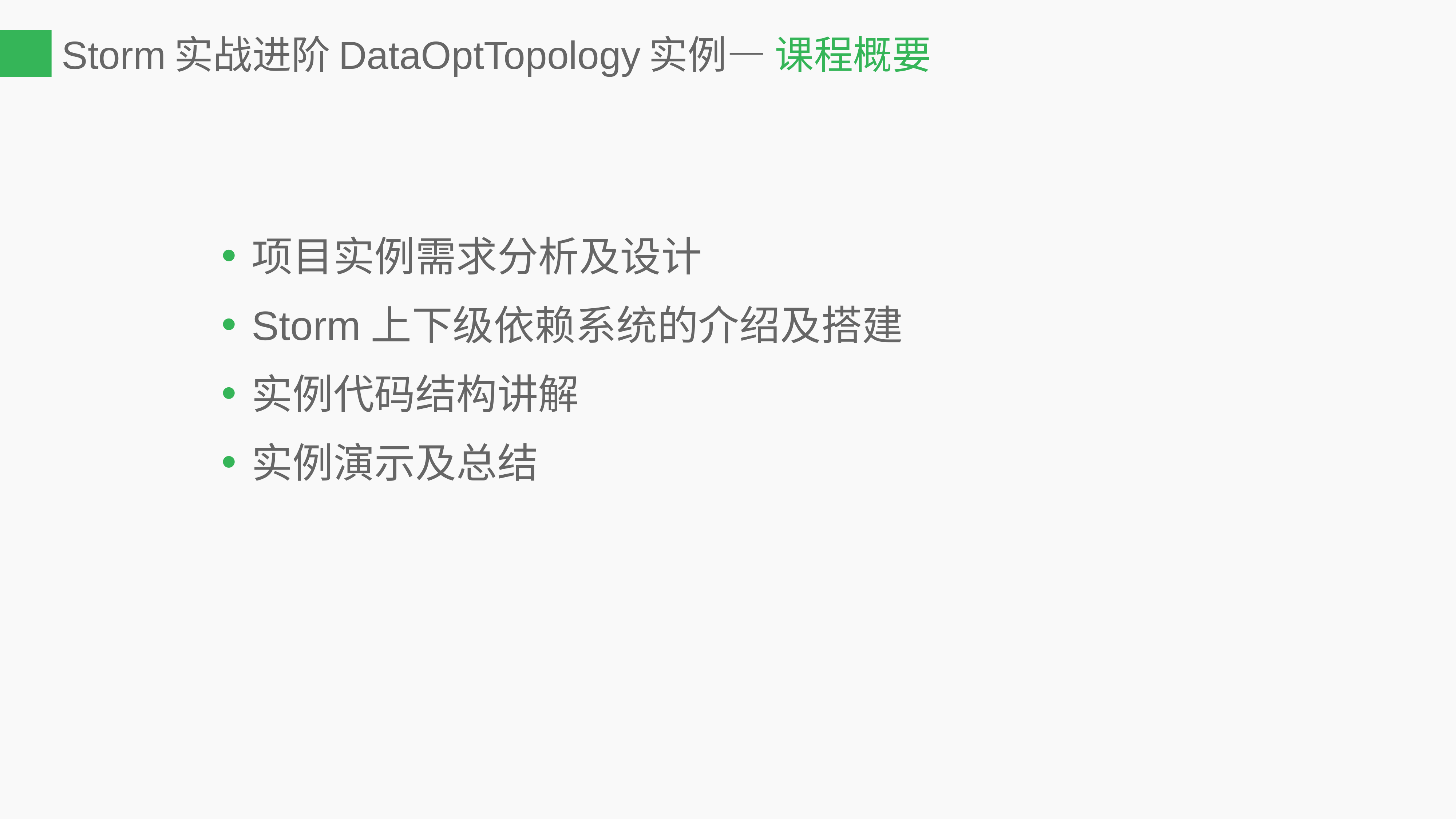

# Storm实战进阶DataOptTopology实例— 课程概要
项目实例需求分析及设计
Storm上下级依赖系统的介绍及搭建
实例代码结构讲解
实例演示及总结